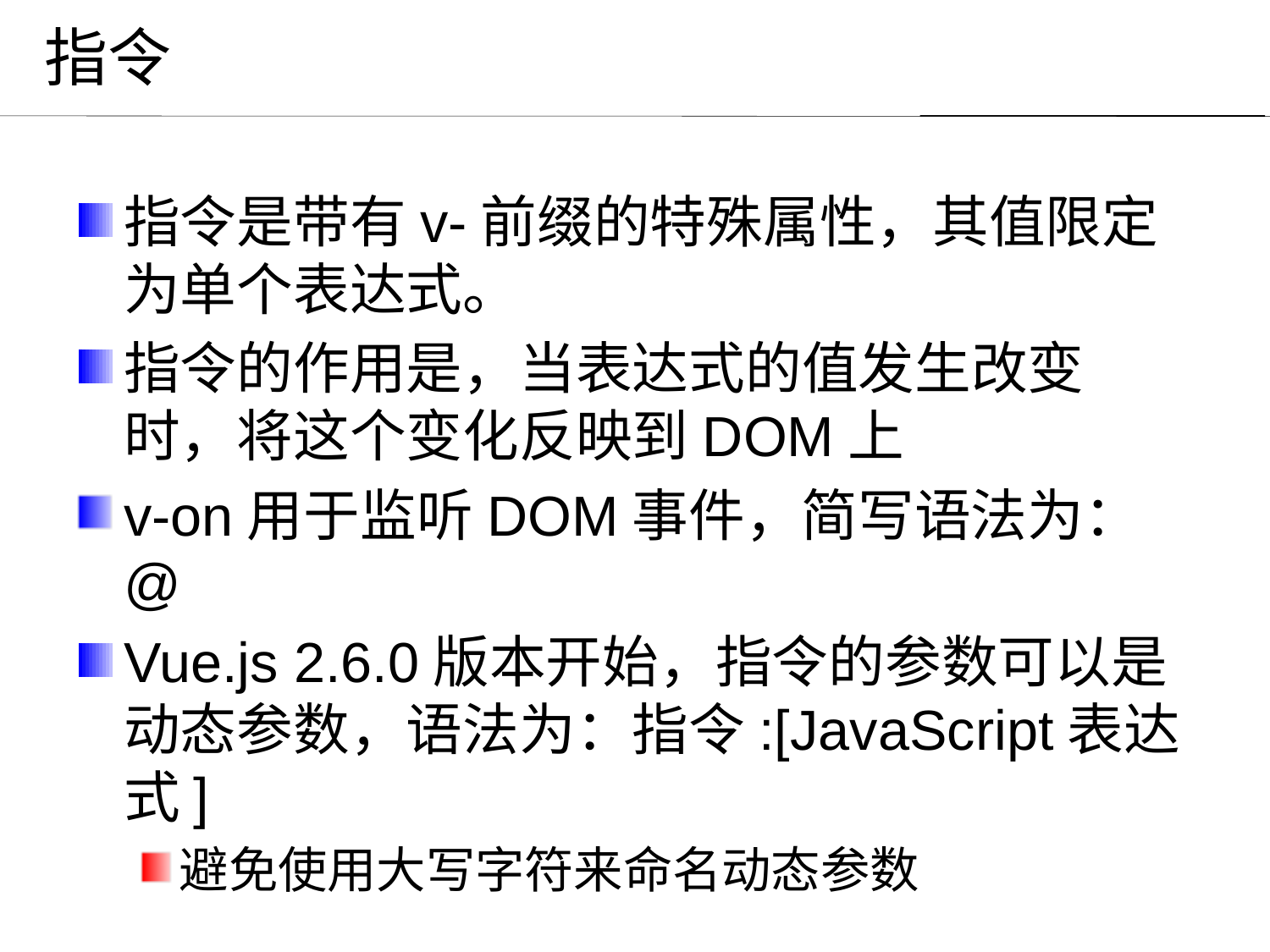

# 指令
指令是带有v-前缀的特殊属性，其值限定为单个表达式。
指令的作用是，当表达式的值发生改变时，将这个变化反映到DOM上
v-on用于监听DOM事件，简写语法为：@
Vue.js 2.6.0版本开始，指令的参数可以是动态参数，语法为：指令:[JavaScript表达式]
避免使用大写字符来命名动态参数